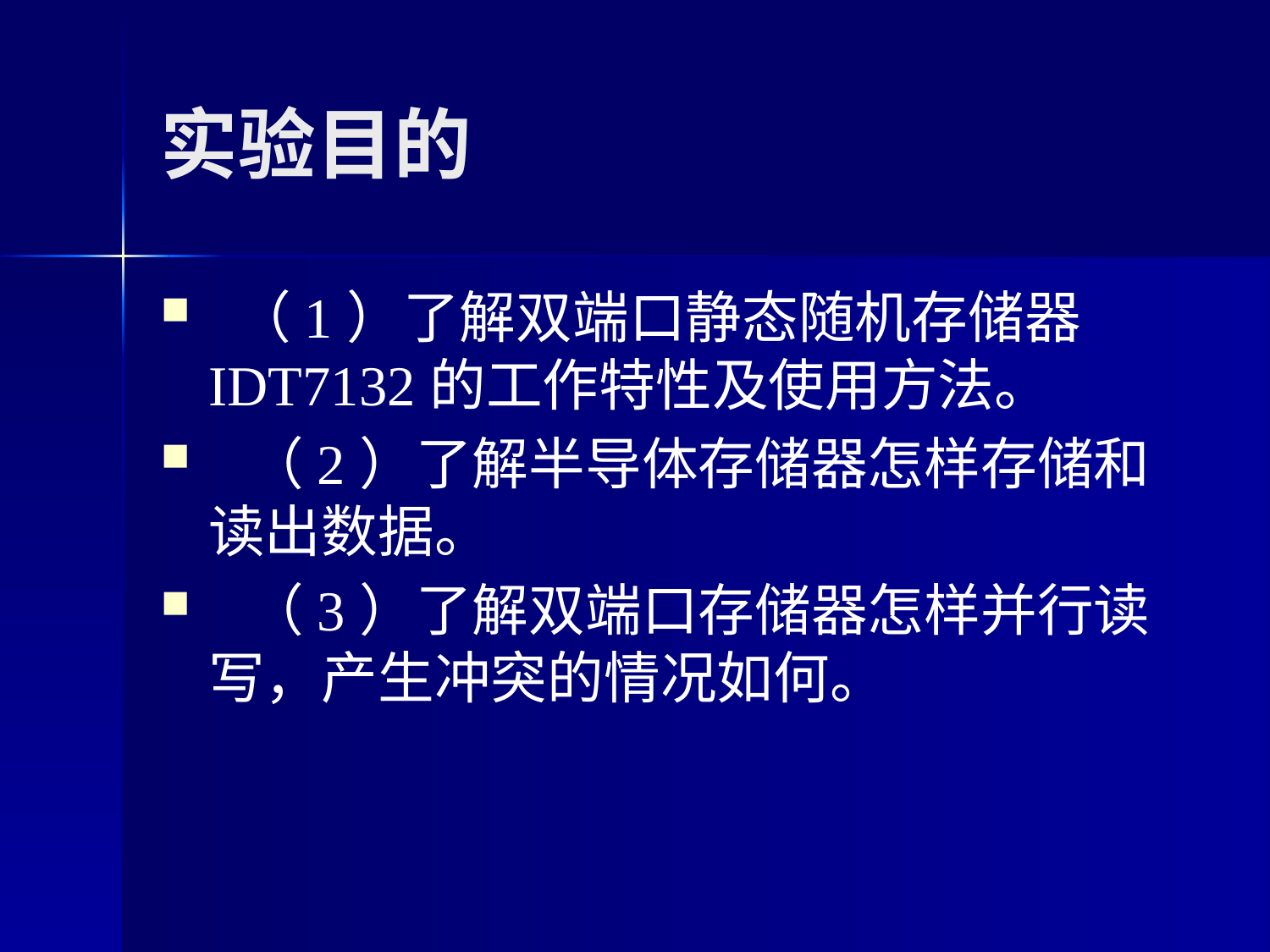

# 实验目的
 （1）了解双端口静态随机存储器IDT7132的工作特性及使用方法。
  （2）了解半导体存储器怎样存储和读出数据。
  （3）了解双端口存储器怎样并行读写，产生冲突的情况如何。